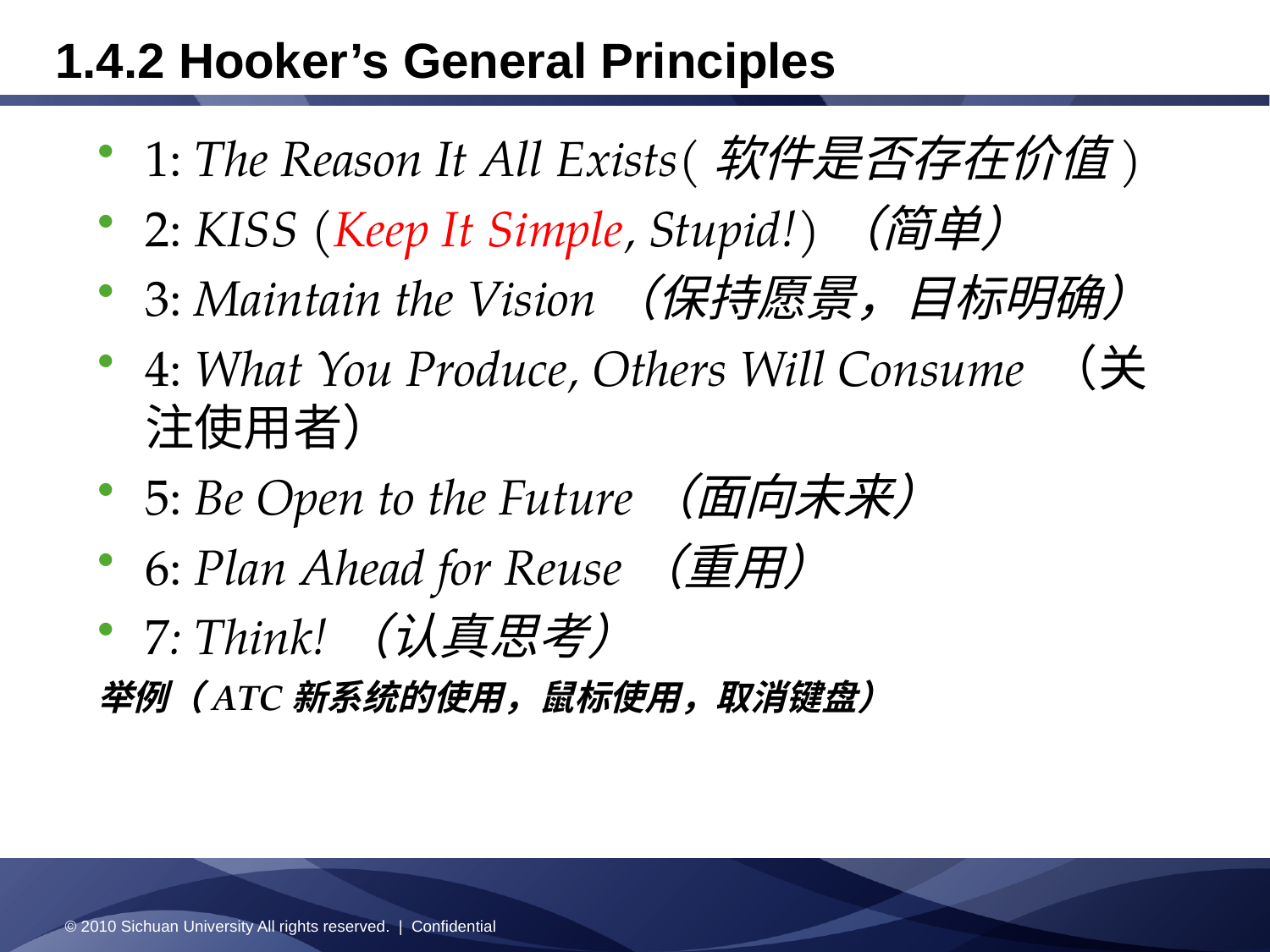

# 1.4.2 Hooker’s General Principles
1: The Reason It All Exists(软件是否存在价值)
2: KISS (Keep It Simple, Stupid!)（简单）
3: Maintain the Vision（保持愿景，目标明确）
4: What You Produce, Others Will Consume （关注使用者）
5: Be Open to the Future（面向未来）
6: Plan Ahead for Reuse（重用）
7: Think!（认真思考）
举例（ATC新系统的使用，鼠标使用，取消键盘）
© 2010 Sichuan University All rights reserved.  |  Confidential
40